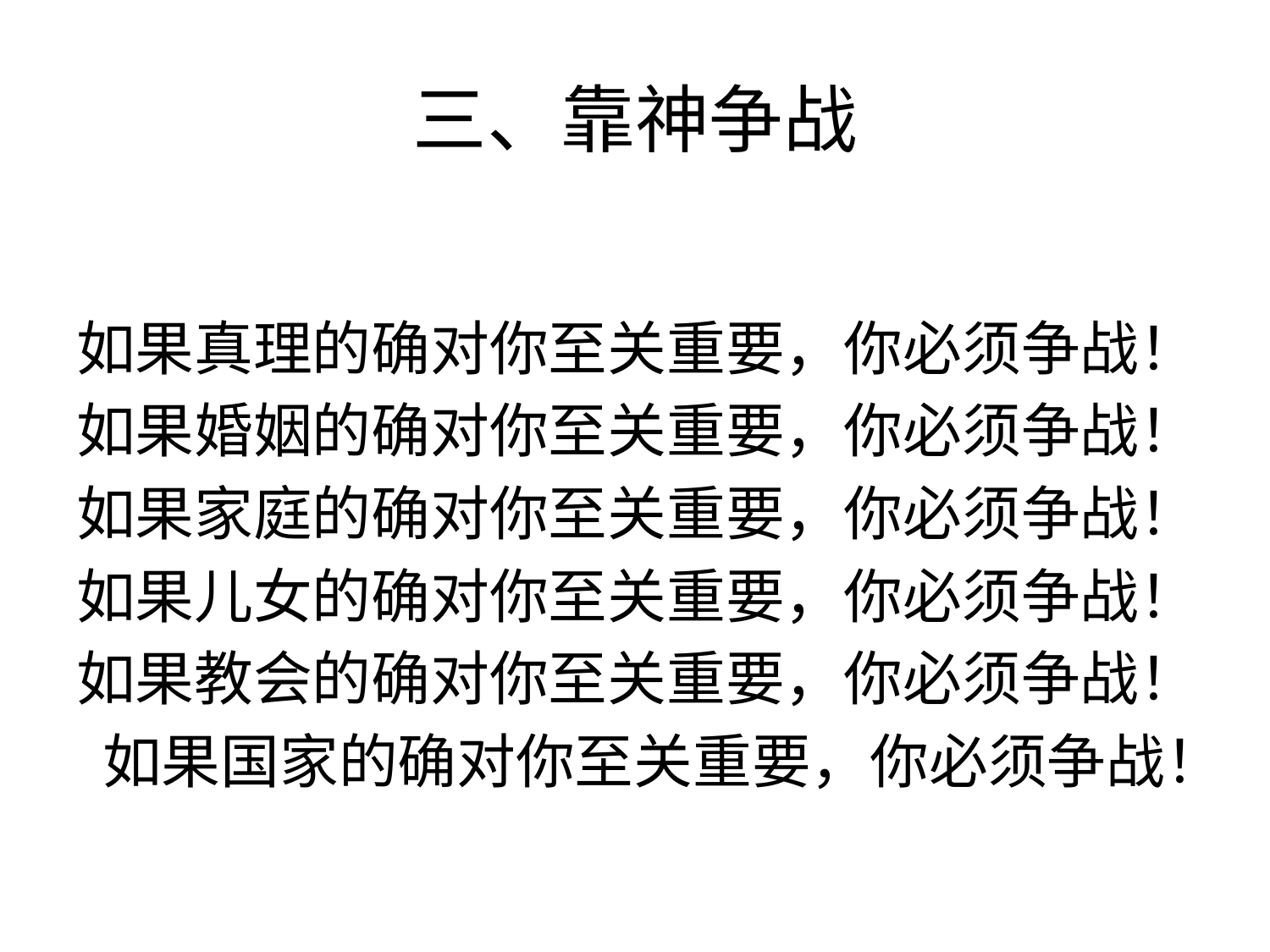

# 三、靠神争战

如果真理的确对你至关重要，你必须争战！
如果婚姻的确对你至关重要，你必须争战！
如果家庭的确对你至关重要，你必须争战！
如果儿女的确对你至关重要，你必须争战！
如果教会的确对你至关重要，你必须争战！
 如果国家的确对你至关重要，你必须争战！